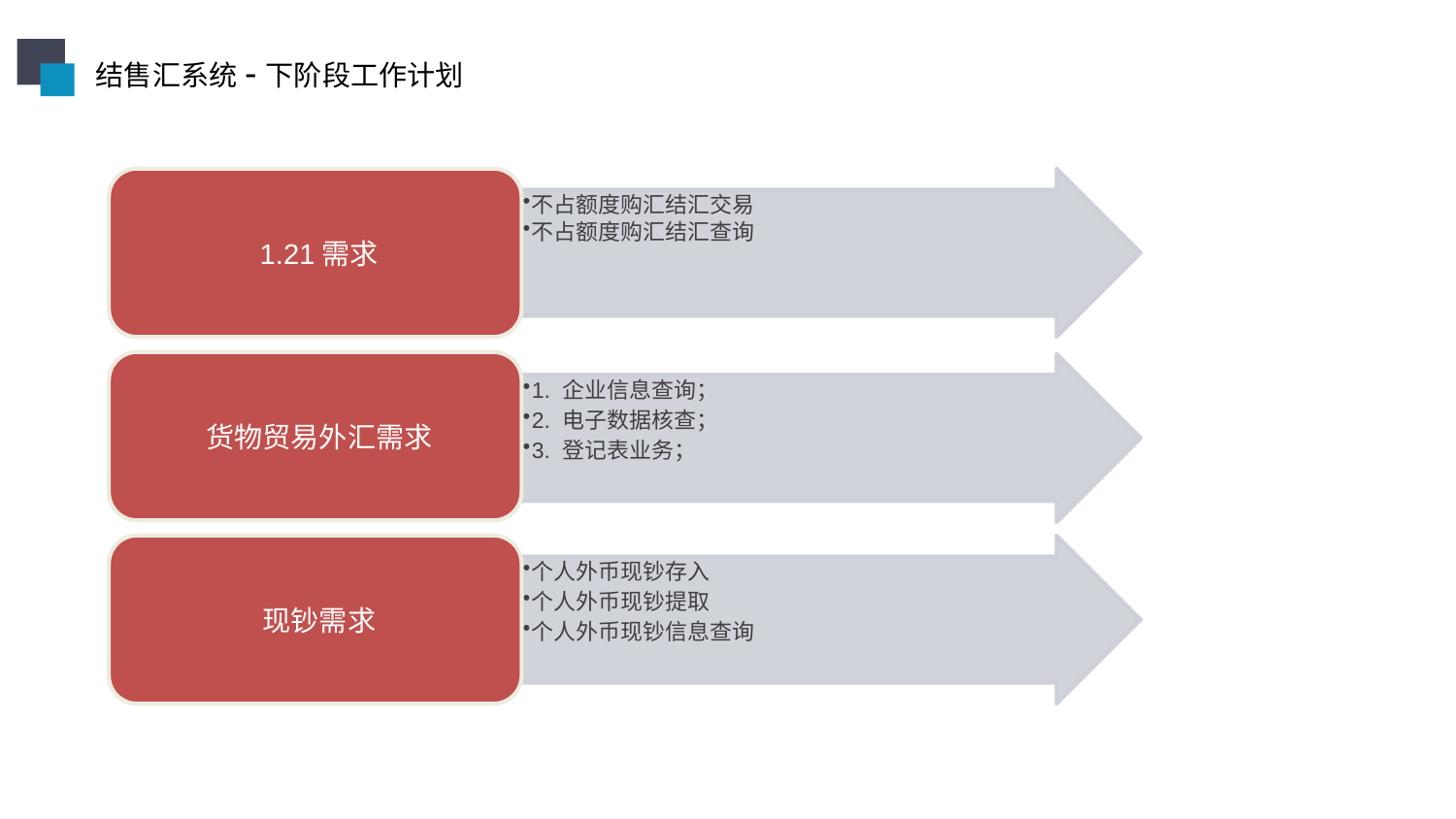

结售汇系统-下阶段工作计划
不占额度购汇结汇交易
不占额度购汇结汇查询
1.21需求
1. 企业信息查询；
2. 电子数据核查；
3. 登记表业务；
货物贸易外汇需求
个人外币现钞存入
个人外币现钞提取
个人外币现钞信息查询
现钞需求